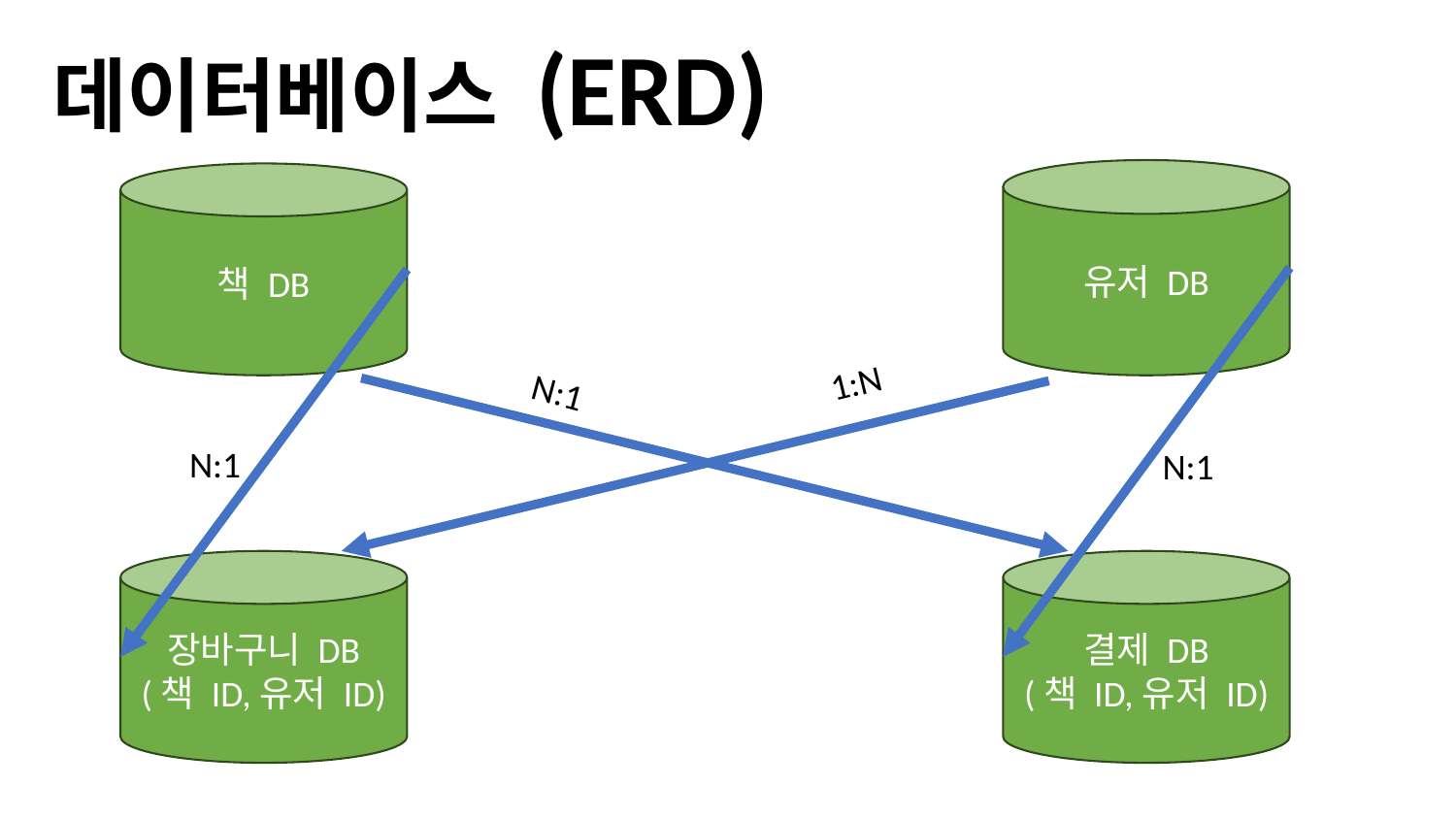

데이터베이스 (ERD)
유저 DB
책 DB
1:N
N:1
N:1
N:1
장바구니 DB
(책 ID,유저 ID)
결제 DB
(책 ID,유저 ID)